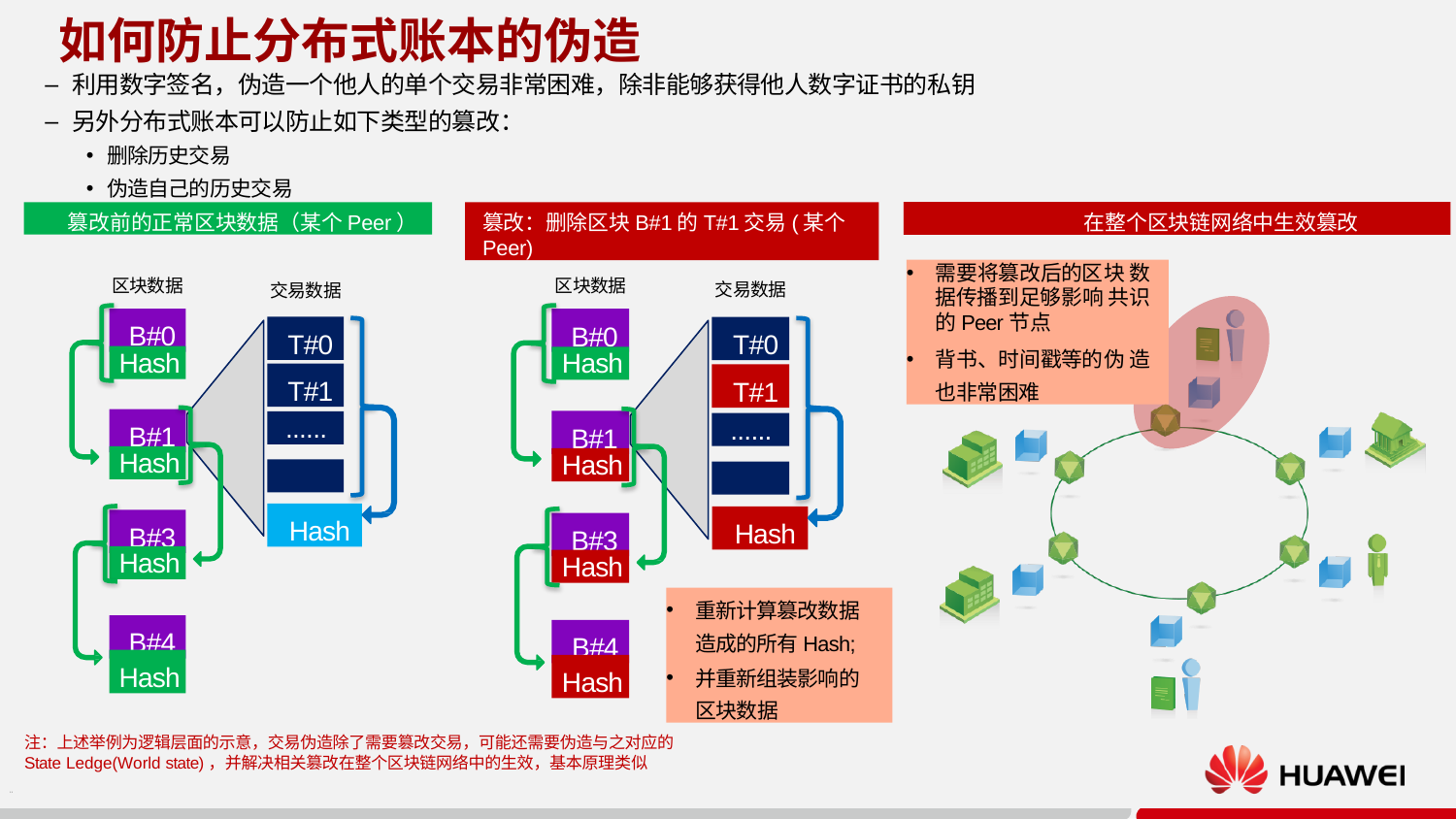

# 如何防止分布式账本的伪造
利用数字签名，伪造一个他人的单个交易非常困难，除非能够获得他人数字证书的私钥
另外分布式账本可以防止如下类型的篡改：
删除历史交易
伪造自己的历史交易
在整个区块链网络中生效篡改
篡改：删除区块B#1的T#1交易(某个Peer)
篡改前的正常区块数据（某个Peer）

需要将篡改后的区块 数据传播到足够影响 共识的Peer节点
背书、时间戳等的伪 造也非常困难
区块数据
区块数据
交易数据
交易数据

B#0
B#0

T#0
T#0

Hash
Hash

T#1
T#1
......  T#N
......  T#N

B#1
B#1

Hash

Hash

Hash

Hash

B#3
B#3

Hash

Hash

重新计算篡改数据 造成的所有Hash;
并重新组装影响的 区块数据
B#4
B#4
Hash
Hash
注：上述举例为逻辑层面的示意，交易伪造除了需要篡改交易，可能还需要伪造与之对应的State Ledge(World state)，并解决相关篡改在整个区块链网络中的生效，基本原理类似
11